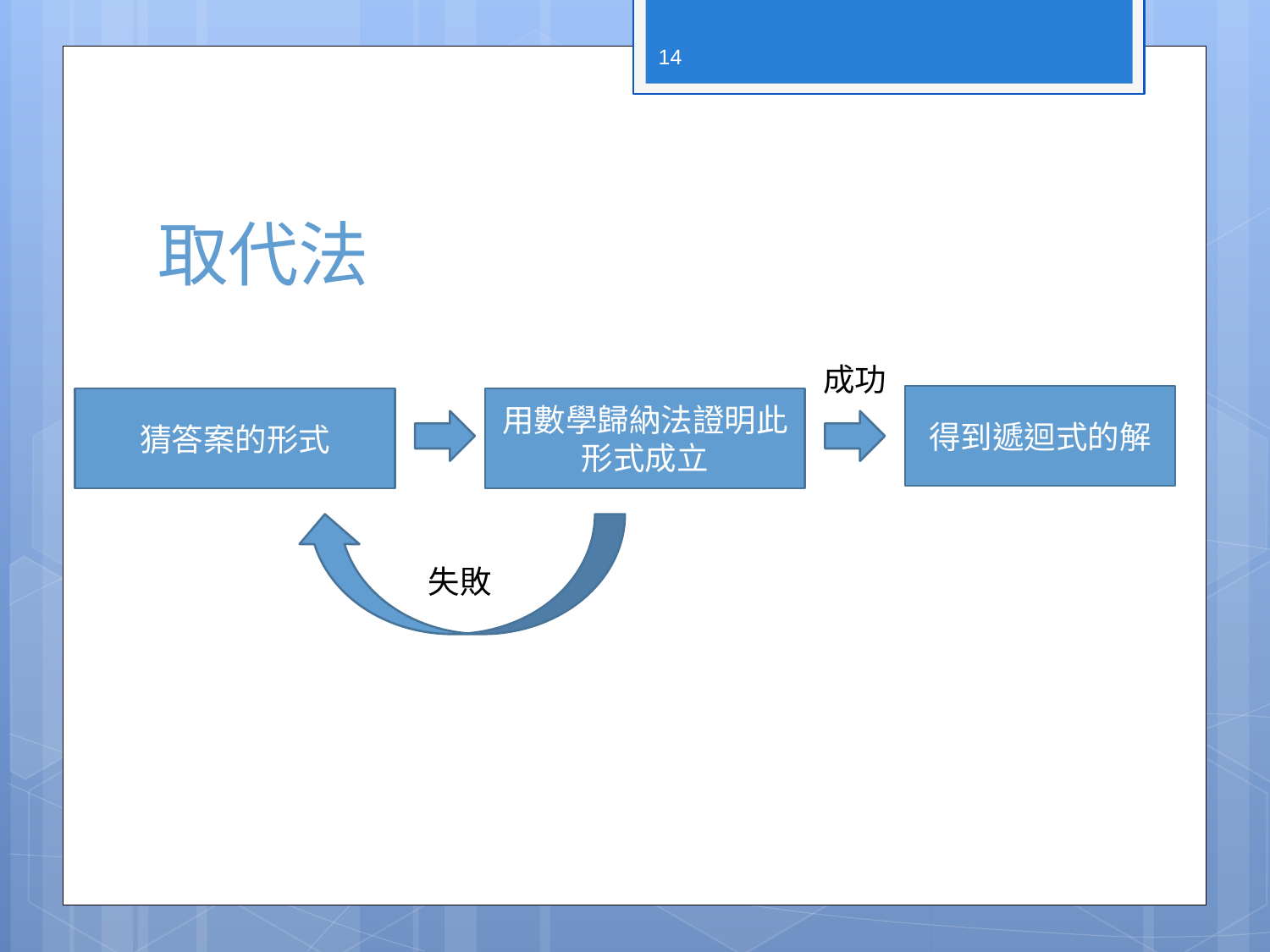

14
# 取代法
成功
得到遞迴式的解
用數學歸納法證明此形式成立
猜答案的形式

失敗